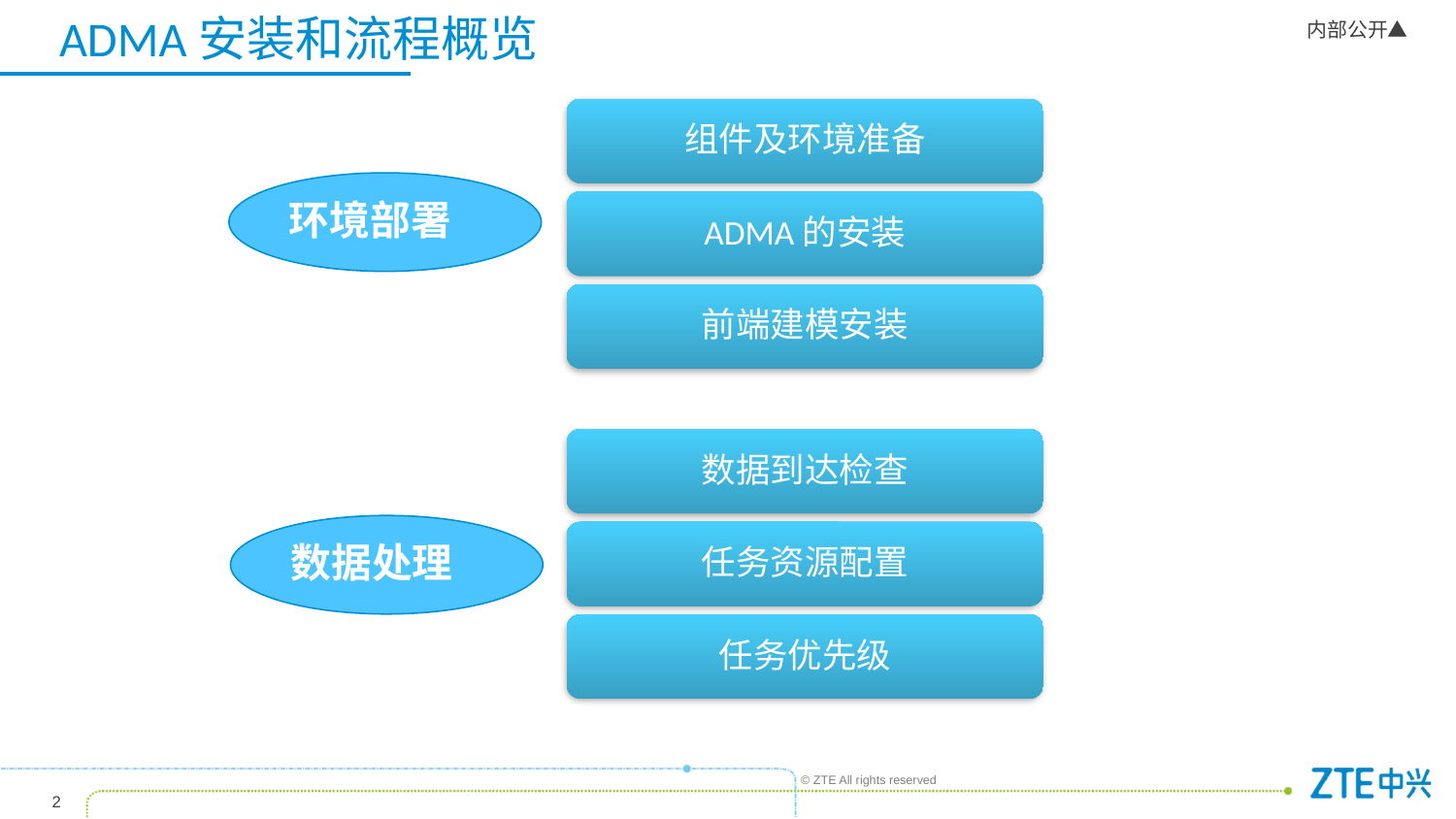

# ADMA安装和流程概览
组件及环境准备
ADMA的安装
前端建模安装
环境部署
数据到达检查
任务资源配置
任务优先级
数据处理